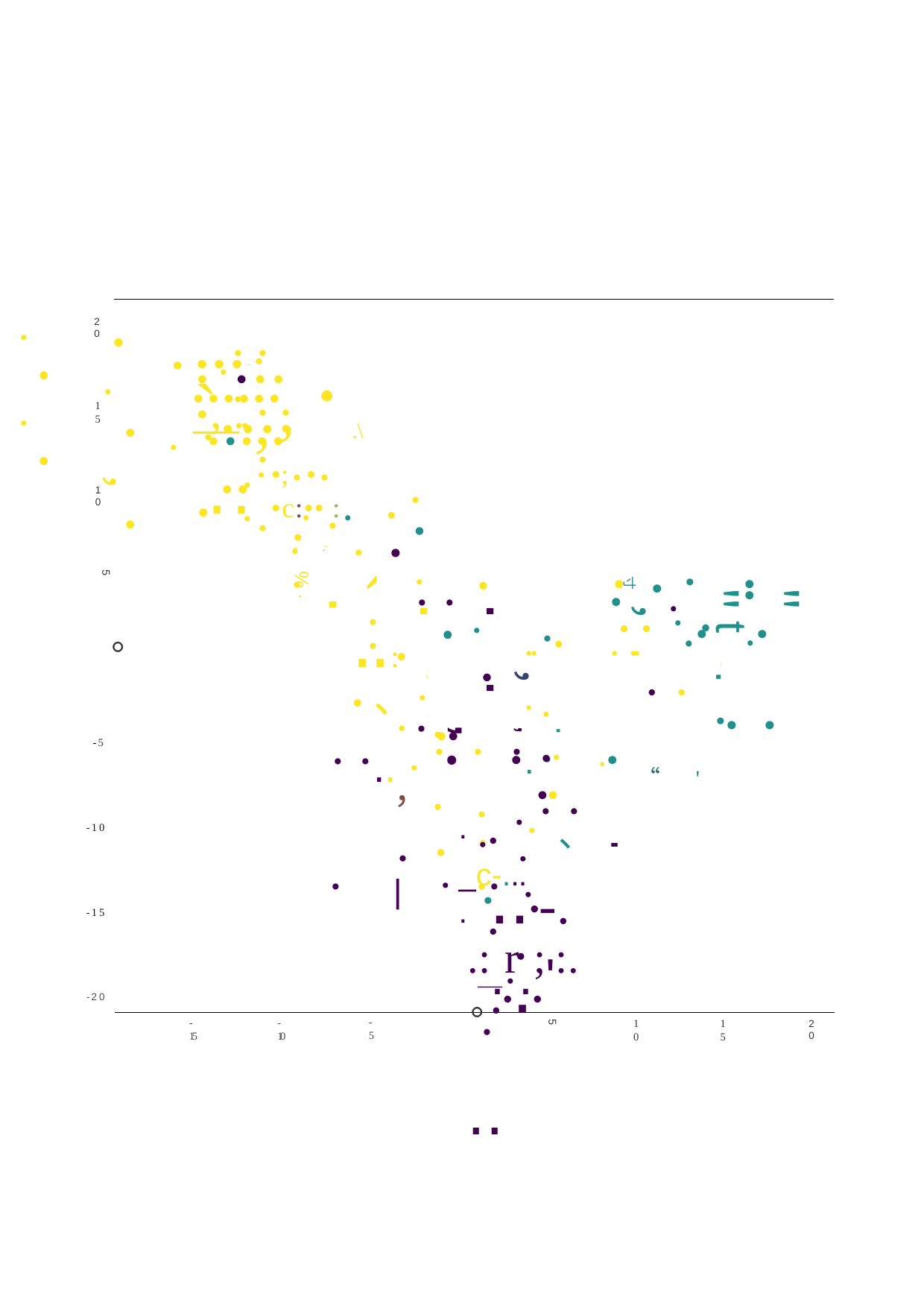

．．．．．
# ...-	_,_..

20
．．．
．．．．
．．．，．．．．．
．
•	• • • •
`...,.
．．．
...,. ··
••••••
15
.\
．．．．
•;	• •c:•• :
．．
．
10
．
．．
．．．．
．
r .
..
`.
.	% ·
5
．．．．．．
．．，
＂．＂．．寸．
..．.•..•.	.．·．、..
．
..:••
．．
．．．
••
．．，
．
．一
t
．．户
•• ．“'
。
、．..．
，．
.
．．，．．
.
．
．．
．．．．．
••
·,
,
-5
．．．．
．．
．．． ．
.．_c-....
•．•．
．．
-10
．＿．．
..•-..•.•
．．一．
.:.r.;':...
-15
-20
。

-5
-15
-10
10
15
20
5